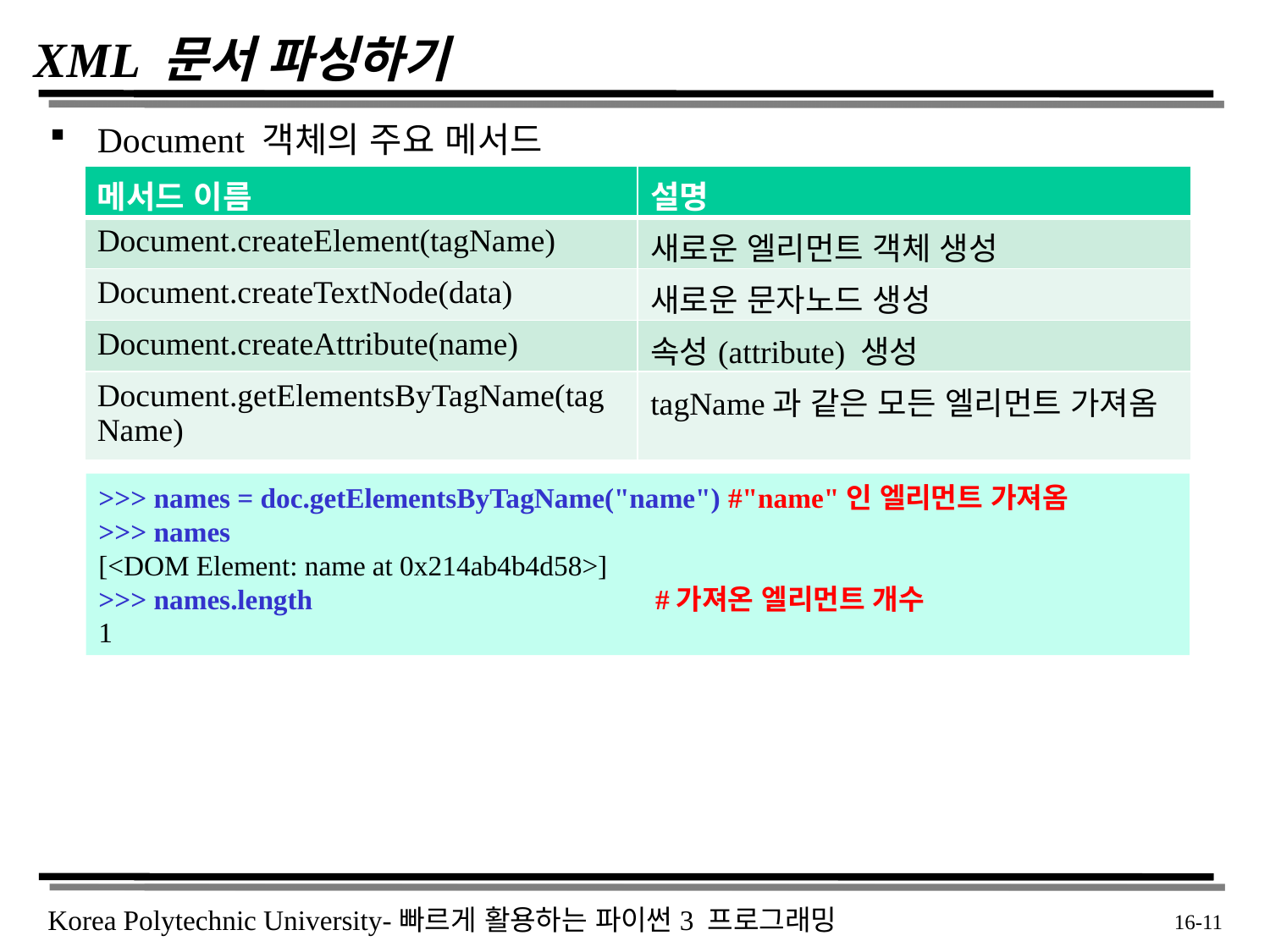

# XML 문서 파싱하기
Document 객체의 주요 메서드

| 메서드 이름 | 설명 |
| --- | --- |
| Document.createElement(tagName) | 새로운 엘리먼트 객체 생성 |
| Document.createTextNode(data) | 새로운 문자노드 생성 |
| Document.createAttribute(name) | 속성(attribute) 생성 |
| Document.getElementsByTagName(tagName) | tagName과 같은 모든 엘리먼트 가져옴 |
>>> names = doc.getElementsByTagName("name") #"name"인 엘리먼트 가져옴
>>> names
[<DOM Element: name at 0x214ab4b4d58>]
>>> names.length 			       #가져온 엘리먼트 개수
1
 16-11